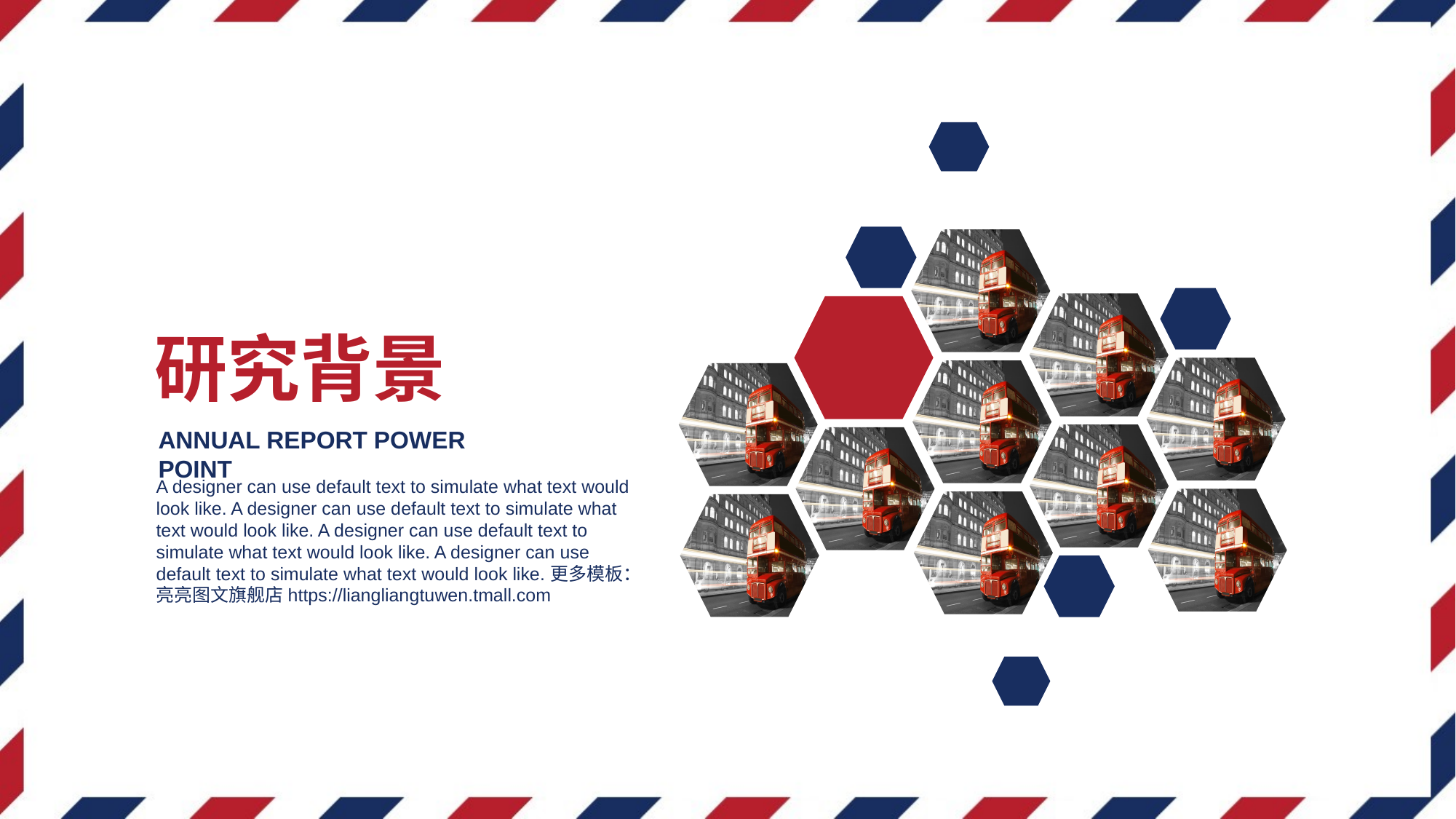

研究背景
ANNUAL REPORT POWER POINT
A designer can use default text to simulate what text would look like. A designer can use default text to simulate what text would look like. A designer can use default text to simulate what text would look like. A designer can use default text to simulate what text would look like.更多模板：亮亮图文旗舰店https://liangliangtuwen.tmall.com